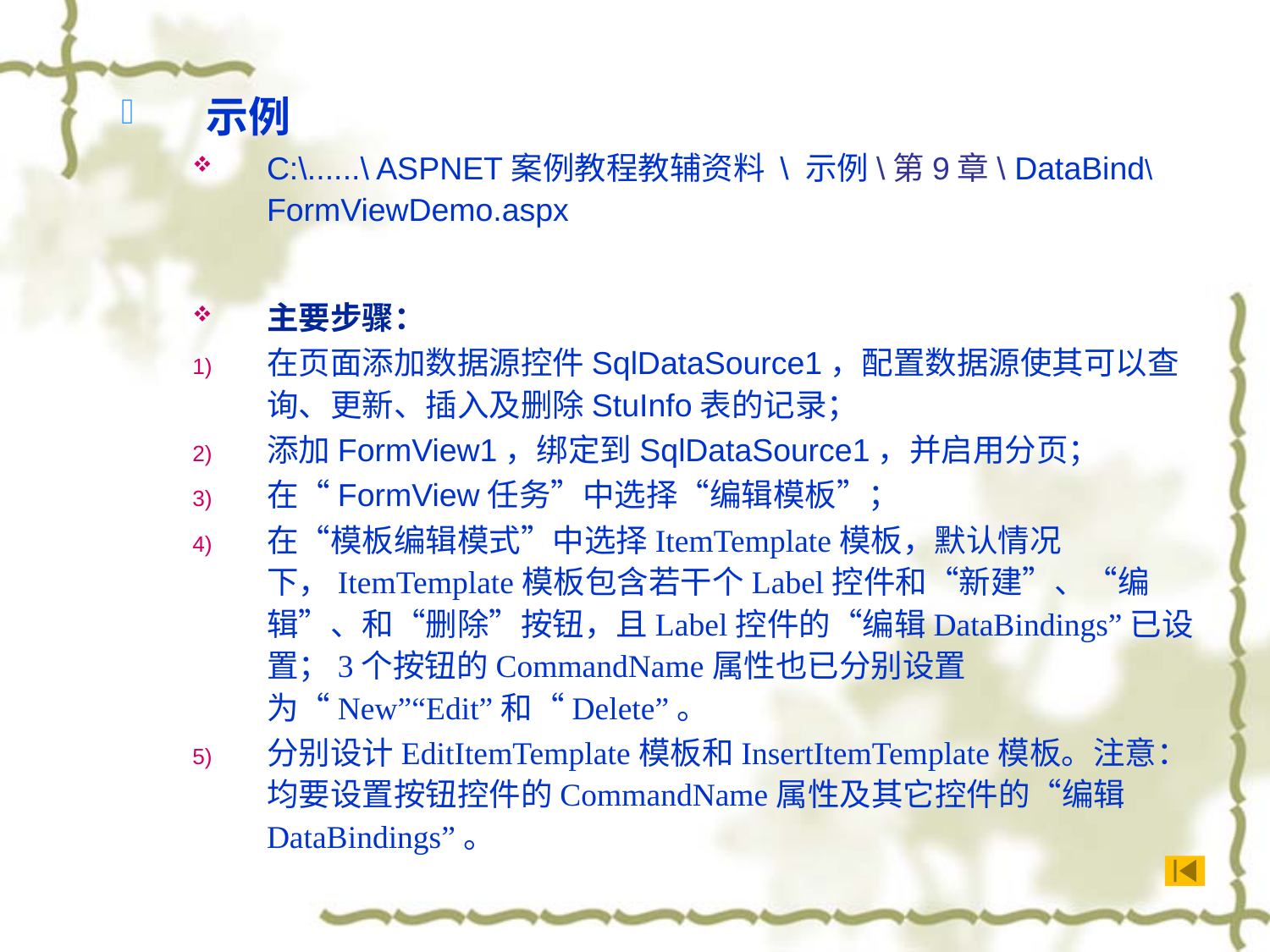

示例
C:\......\ ASPNET案例教程教辅资料 \ 示例\第9章\ DataBind\FormViewDemo.aspx

主要步骤：
在页面添加数据源控件SqlDataSource1，配置数据源使其可以查询、更新、插入及删除StuInfo表的记录；
添加FormView1，绑定到SqlDataSource1，并启用分页；
在“FormView任务”中选择“编辑模板”；
在“模板编辑模式”中选择ItemTemplate模板，默认情况下，ItemTemplate模板包含若干个Label控件和“新建”、“编辑”、和“删除”按钮，且Label控件的“编辑DataBindings”已设置；3个按钮的CommandName属性也已分别设置为“New”“Edit”和“Delete”。
分别设计EditItemTemplate模板和InsertItemTemplate模板。注意：均要设置按钮控件的CommandName属性及其它控件的“编辑DataBindings”。